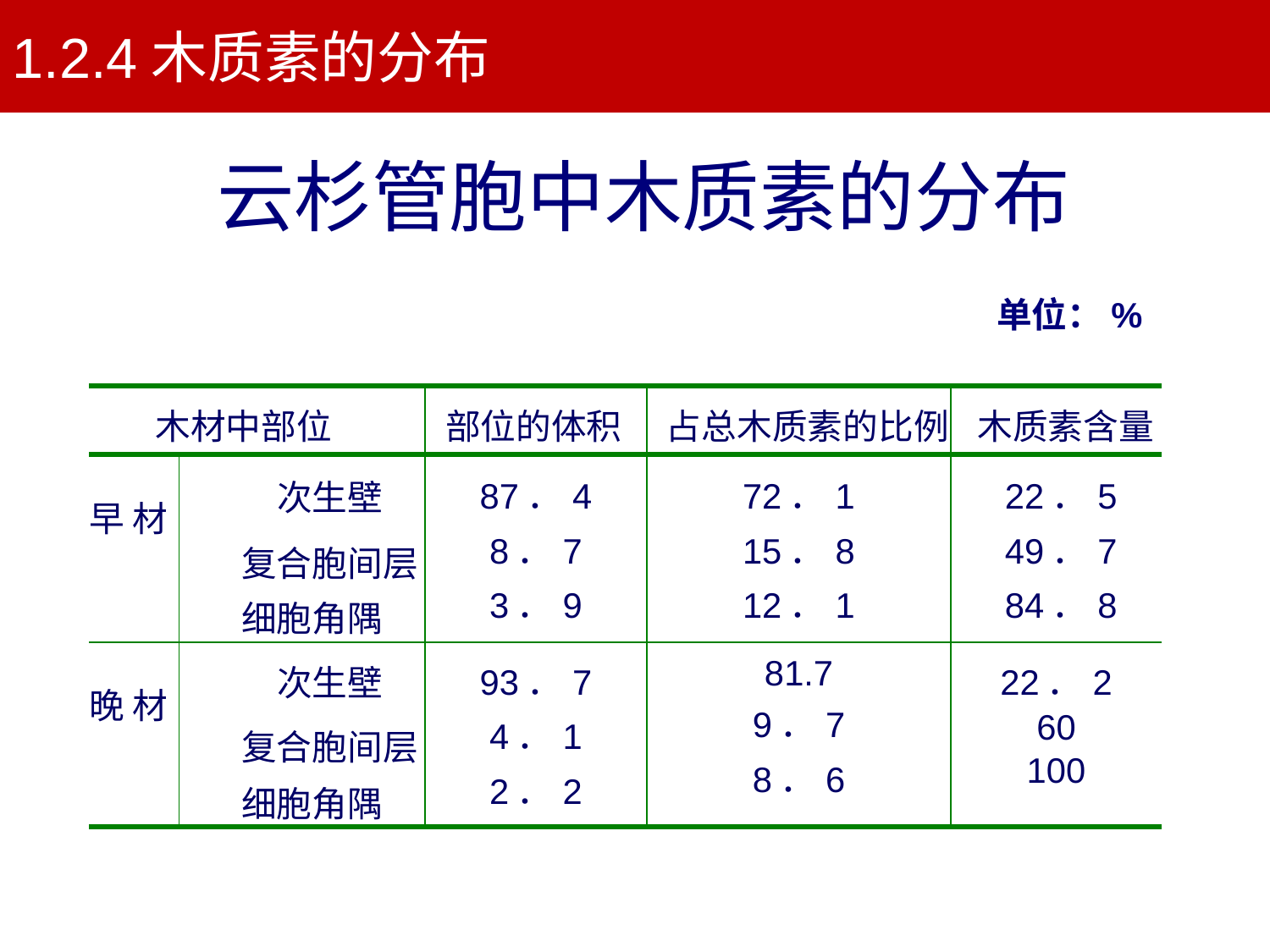

1.2.4木质素的分布
云杉管胞中木质素的分布
单位：%
| 木材中部位 |  | 部位的体积 | 占总木质素的比例 | 木质素含量 |
| --- | --- | --- | --- | --- |
| 早 材 | 次生壁 复合胞间层 细胞角隅 | 87．4 8．7 3．9 | 72．1 15．8 12．1 | 22．5 49．7 84．8 |
| 晚 材 | 次生壁 复合胞间层细胞角隅 | 93．7 4．1 2．2 | 81.7 9．7 8．6 | 22．2 60 100 |